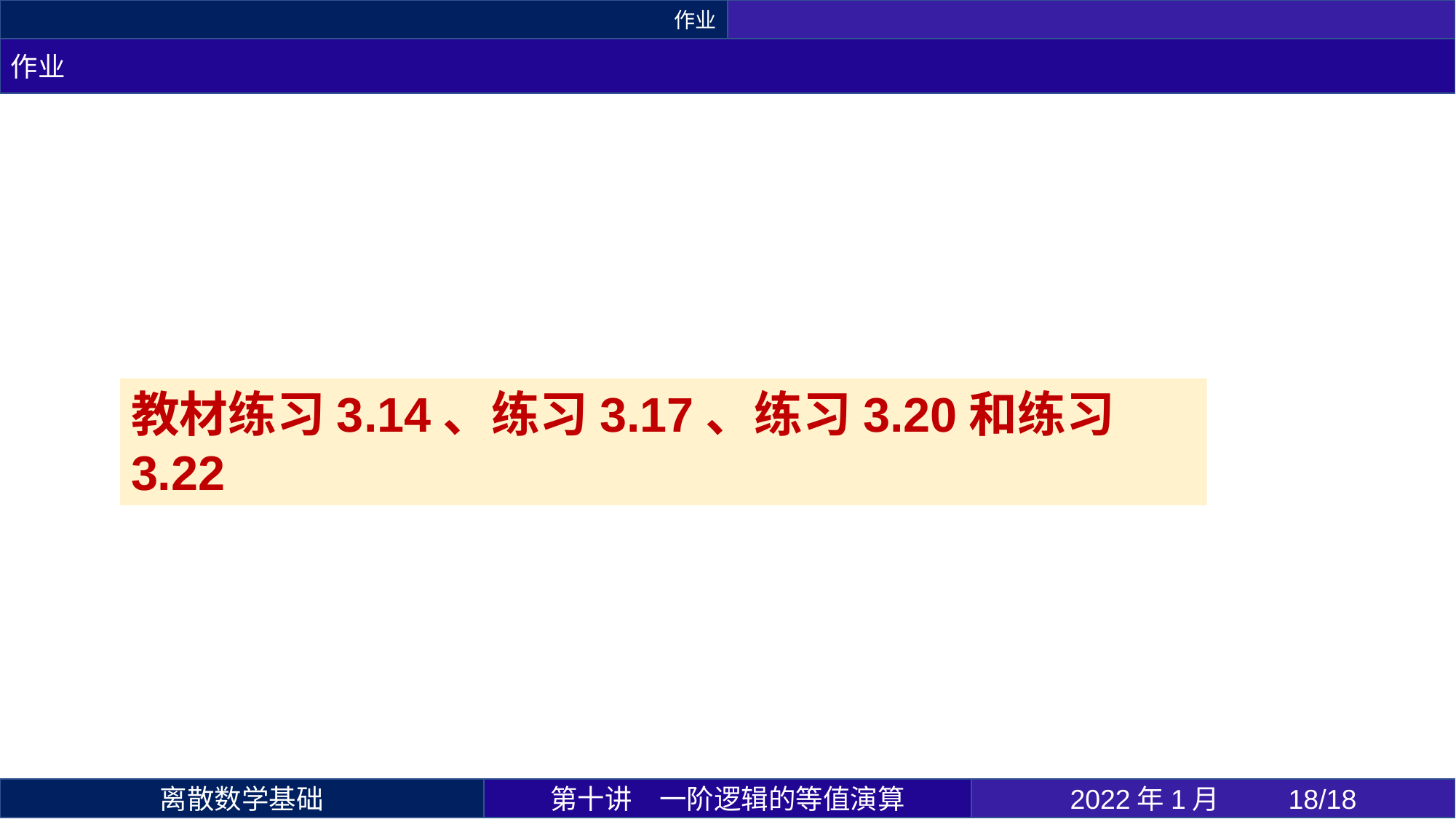

作业
作业
教材练习3.14、练习3.17、练习3.20和练习3.22
第十讲	一阶逻辑的等值演算
2022年1月 	18/18
离散数学基础